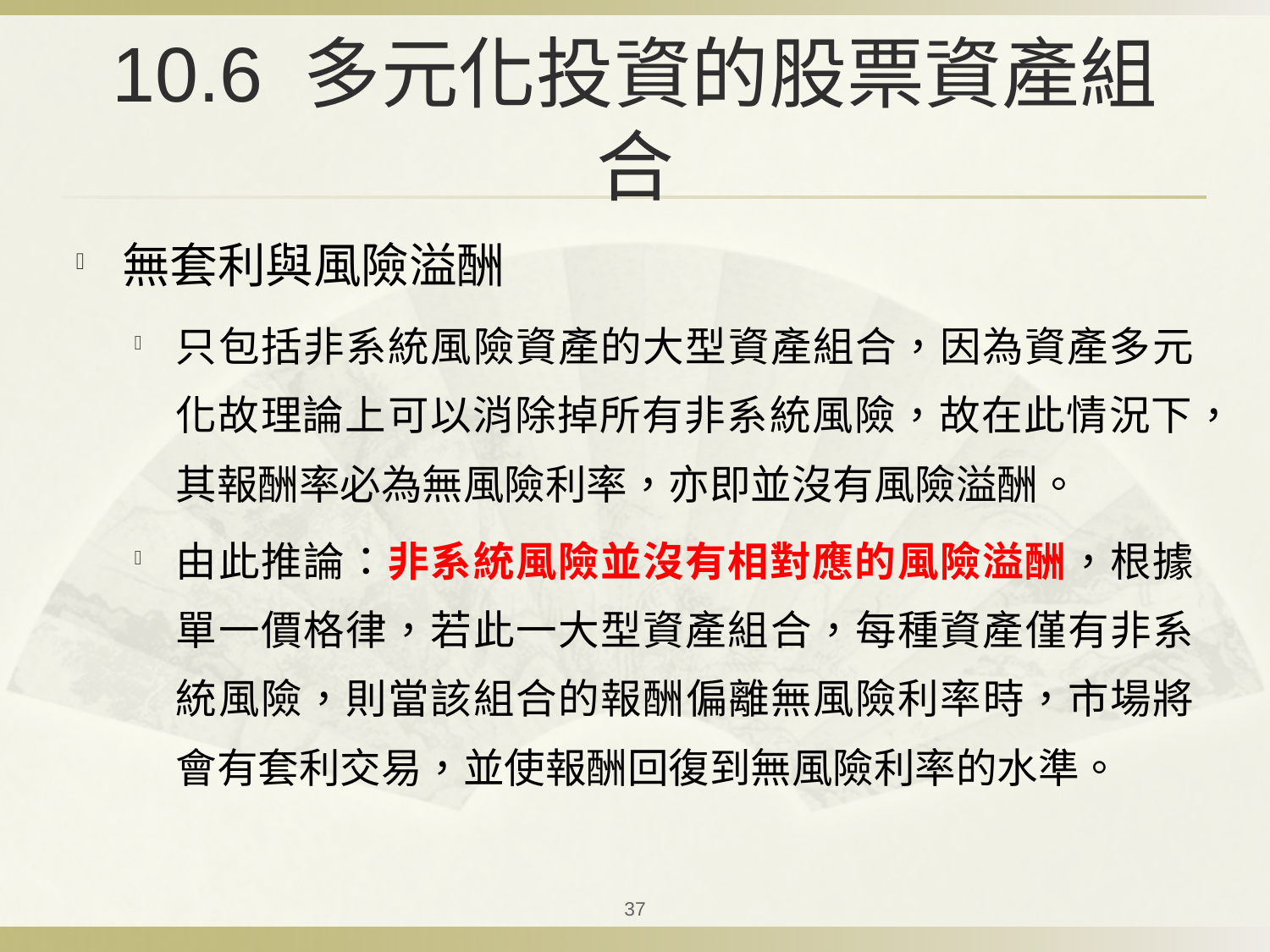

# 10.6 多元化投資的股票資產組合
無套利與風險溢酬
只包括非系統風險資產的大型資產組合，因為資產多元化故理論上可以消除掉所有非系統風險，故在此情況下，其報酬率必為無風險利率，亦即並沒有風險溢酬。
由此推論：非系統風險並沒有相對應的風險溢酬，根據單一價格律，若此一大型資產組合，每種資產僅有非系統風險，則當該組合的報酬偏離無風險利率時，市場將會有套利交易，並使報酬回復到無風險利率的水準。

37